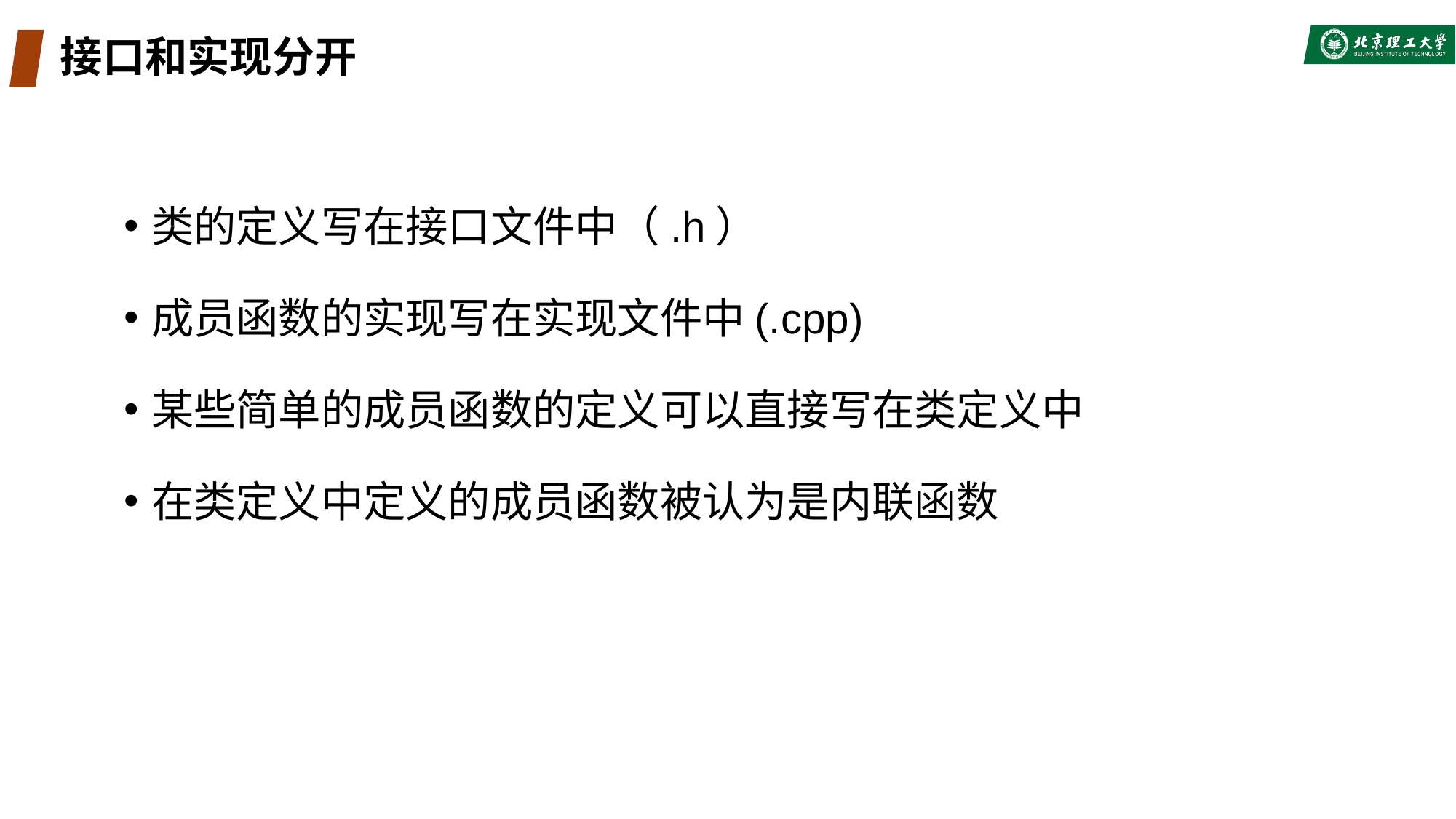

# 接口和实现分开
类的定义写在接口文件中（.h）
成员函数的实现写在实现文件中(.cpp)
某些简单的成员函数的定义可以直接写在类定义中
在类定义中定义的成员函数被认为是内联函数